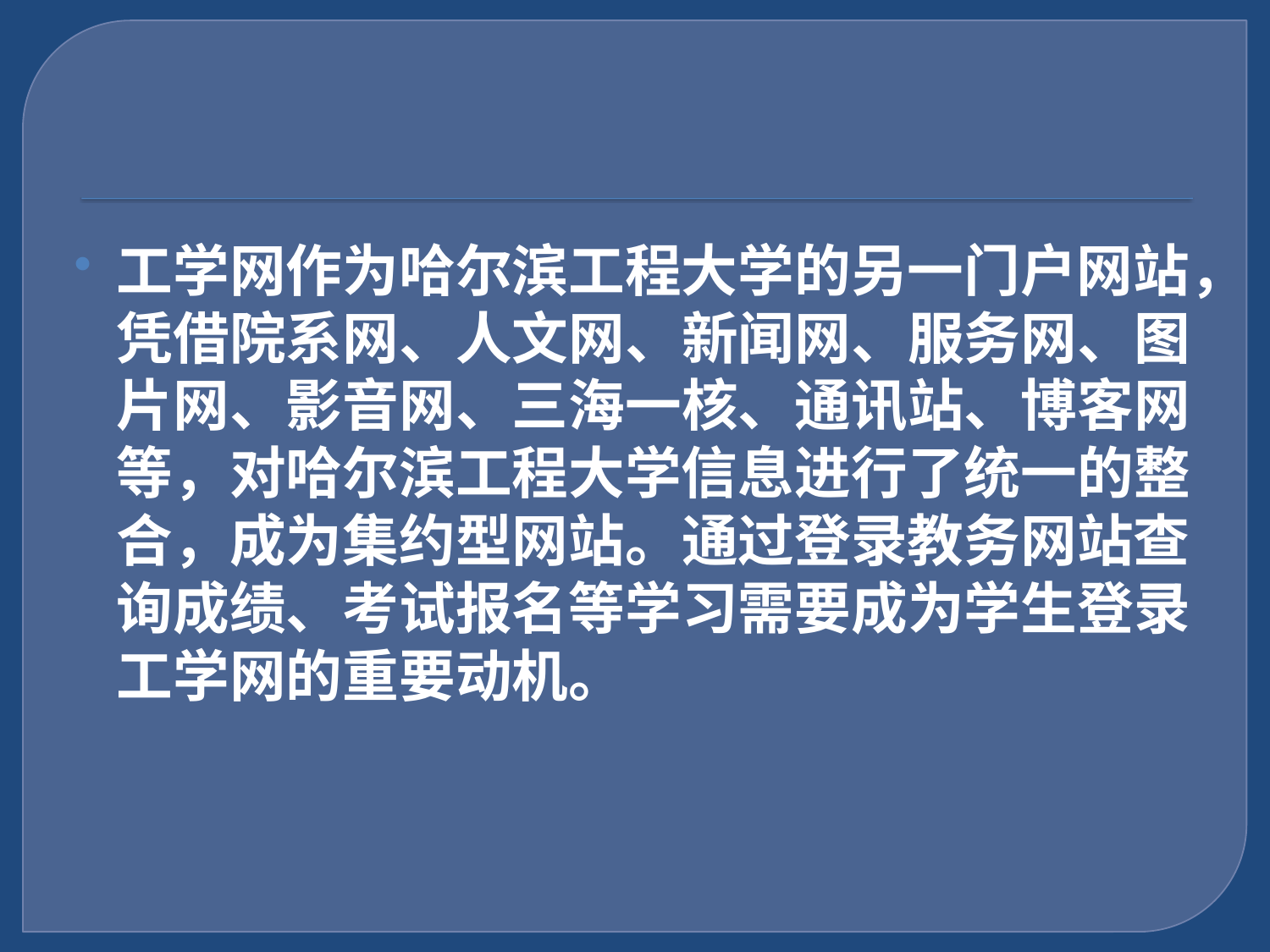

#
工学网作为哈尔滨工程大学的另一门户网站，凭借院系网、人文网、新闻网、服务网、图片网、影音网、三海一核、通讯站、博客网等，对哈尔滨工程大学信息进行了统一的整合，成为集约型网站。通过登录教务网站查询成绩、考试报名等学习需要成为学生登录工学网的重要动机。